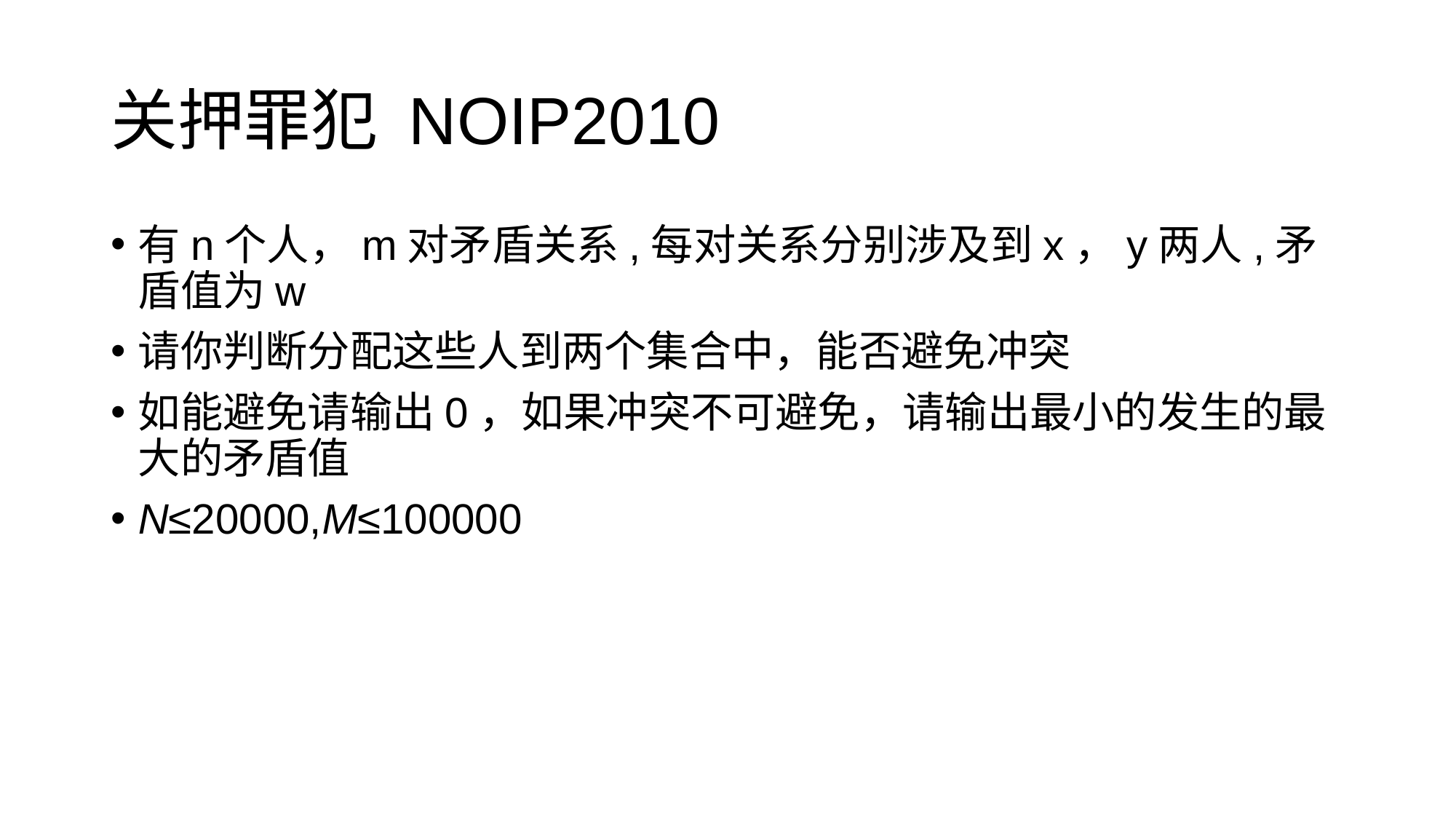

# 关押罪犯 NOIP2010
有n个人，m对矛盾关系,每对关系分别涉及到x，y两人,矛盾值为w
请你判断分配这些人到两个集合中，能否避免冲突
如能避免请输出0，如果冲突不可避免，请输出最小的发生的最大的矛盾值
N≤20000,M≤100000